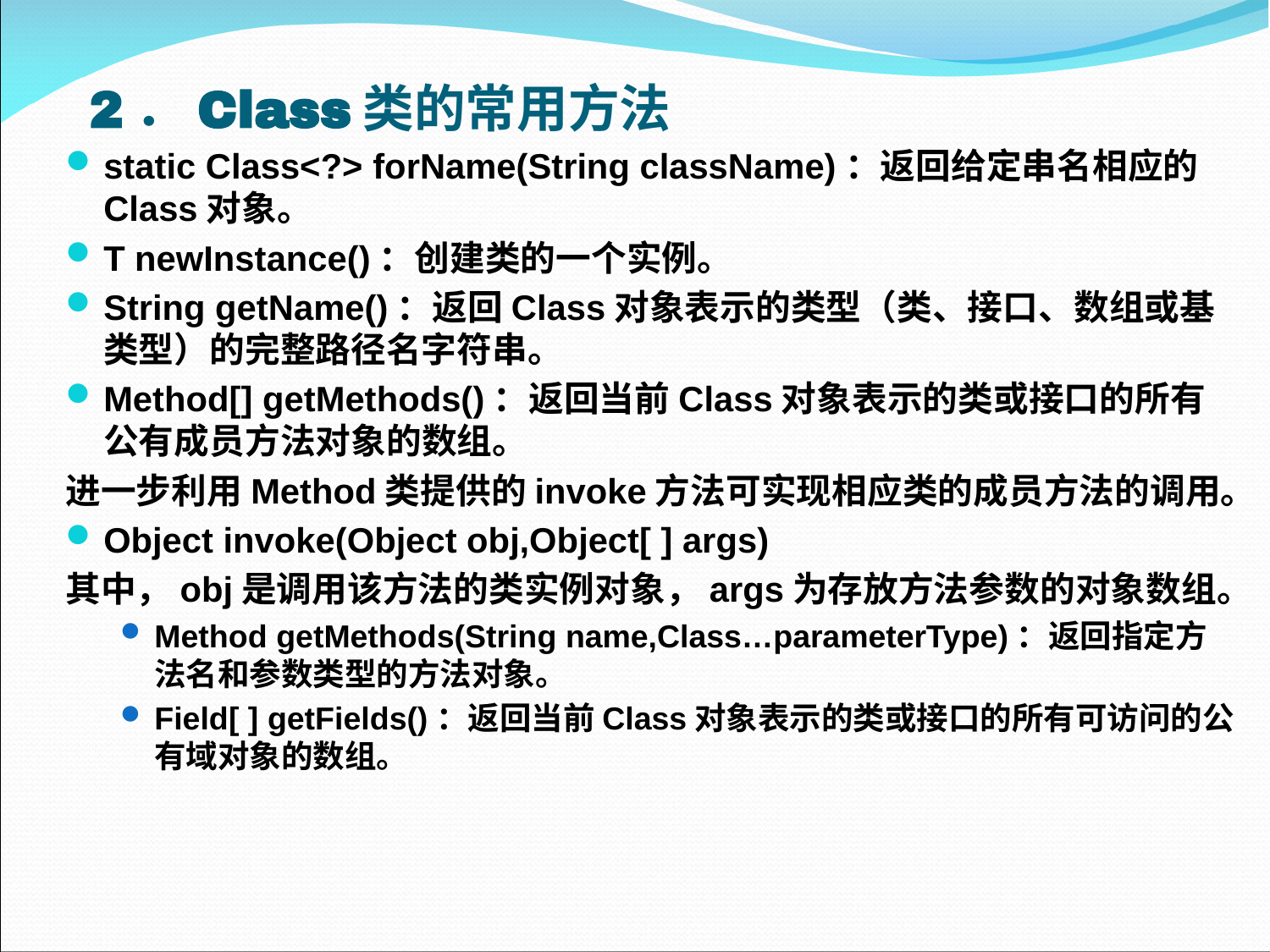

# 2．Class类的常用方法
static Class<?> forName(String className)：返回给定串名相应的Class对象。
T newInstance()：创建类的一个实例。
String getName()：返回Class对象表示的类型（类、接口、数组或基类型）的完整路径名字符串。
Method[] getMethods()：返回当前Class对象表示的类或接口的所有公有成员方法对象的数组。
进一步利用Method类提供的invoke方法可实现相应类的成员方法的调用。
Object invoke(Object obj,Object[ ] args)
其中，obj是调用该方法的类实例对象，args为存放方法参数的对象数组。
Method getMethods(String name,Class…parameterType)：返回指定方法名和参数类型的方法对象。
Field[ ] getFields()：返回当前Class对象表示的类或接口的所有可访问的公有域对象的数组。